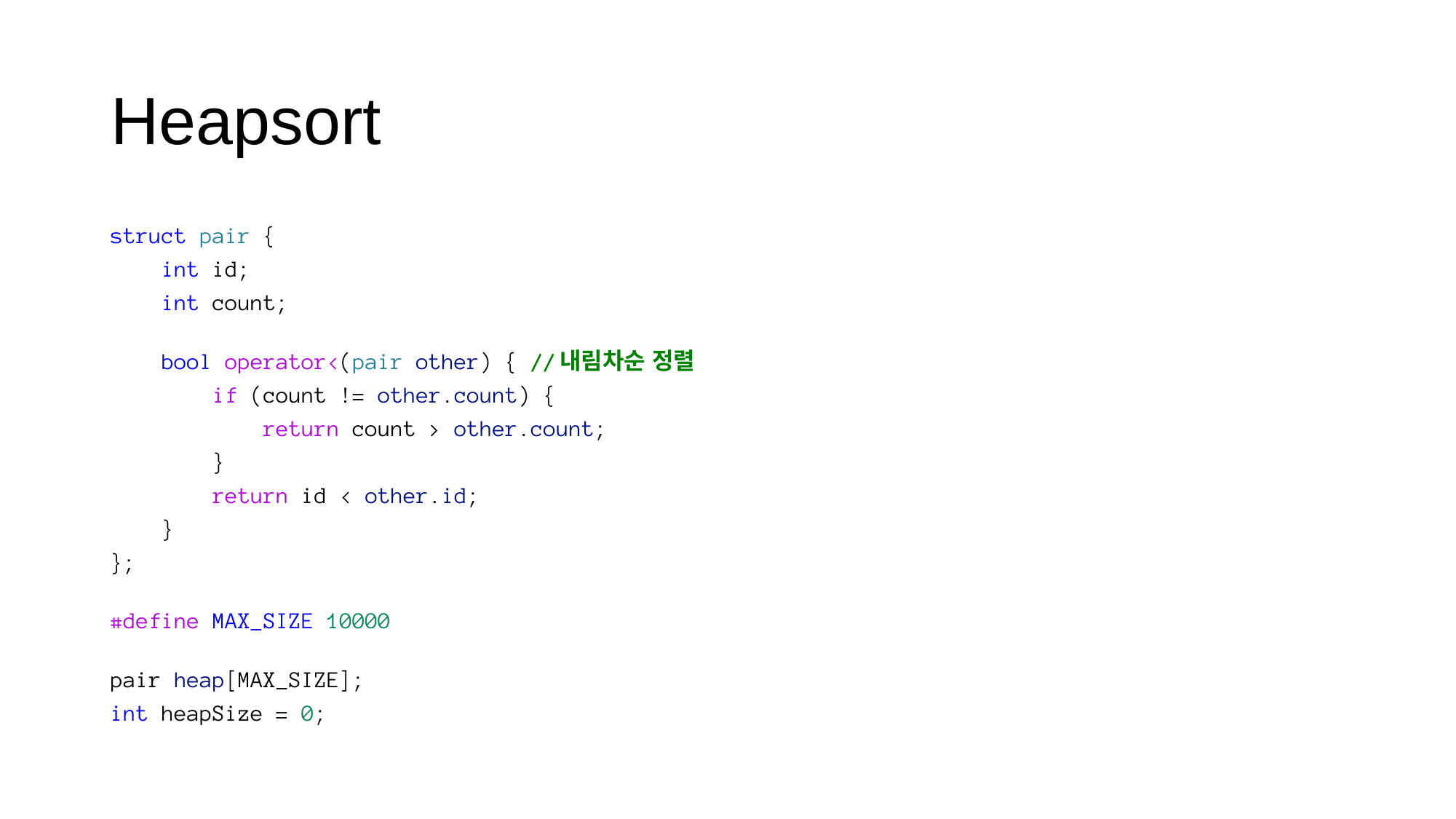

# Heapsort
struct pair {
    int id;
    int count;
    bool operator<(pair other) { //내림차순 정렬
        if (count != other.count) {
            return count > other.count;
        }
        return id < other.id;
    }
};
#define MAX_SIZE 10000
pair heap[MAX_SIZE];
int heapSize = 0;